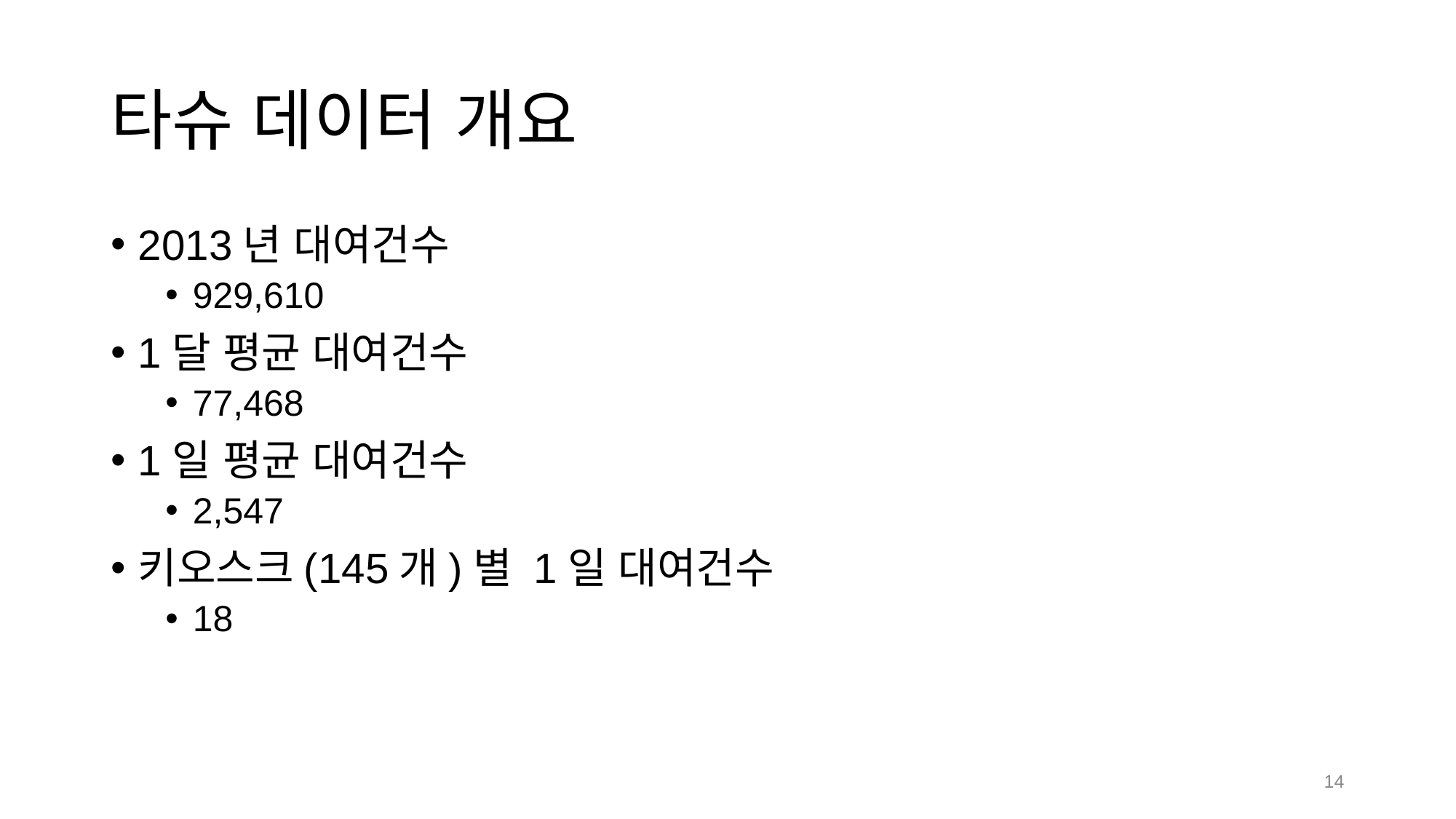

# 타슈 데이터 개요
2013년 대여건수
929,610
1달 평균 대여건수
77,468
1일 평균 대여건수
2,547
키오스크(145개)별 1일 대여건수
18
14